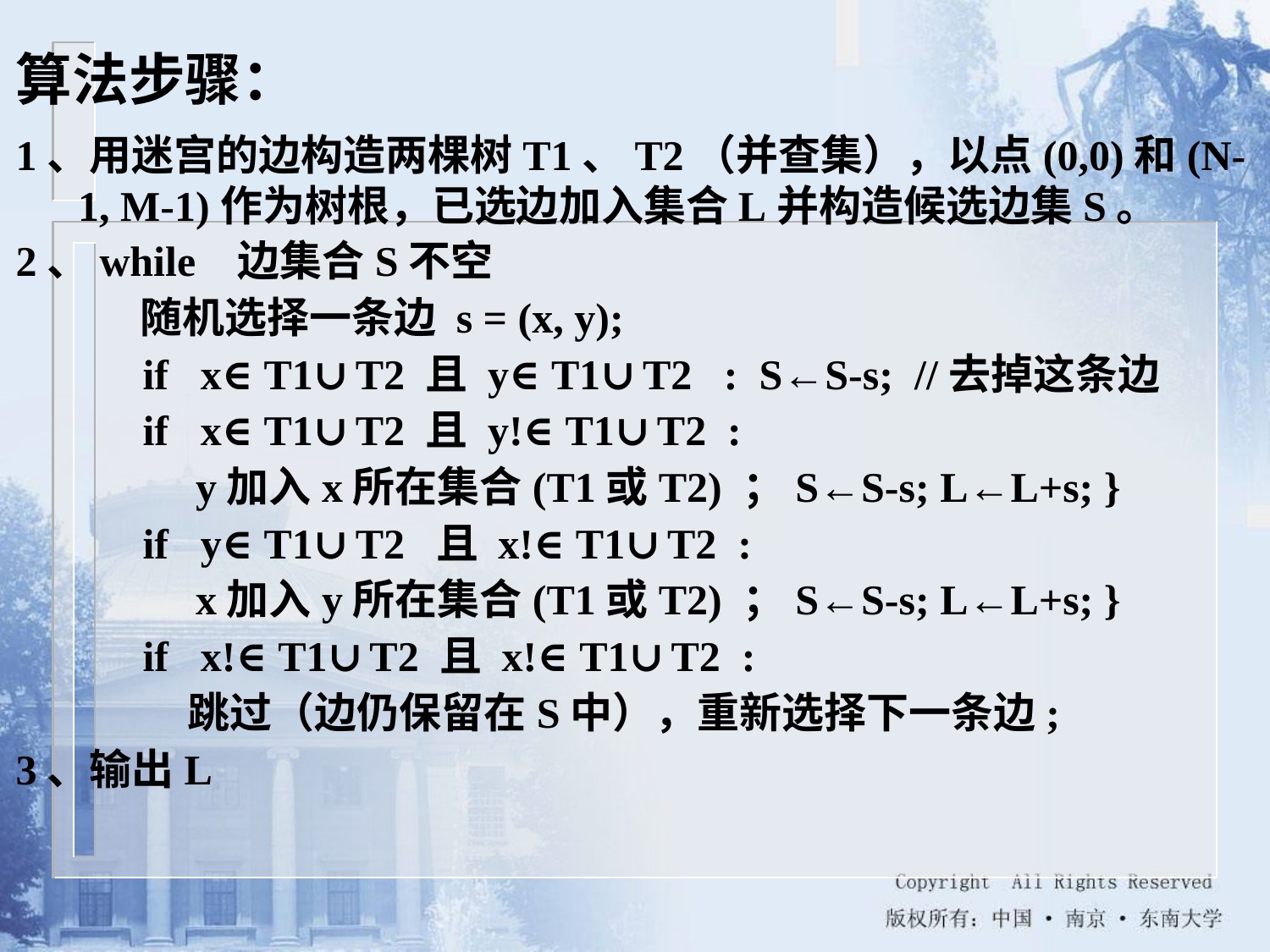

算法步骤：
1、用迷宫的边构造两棵树T1、T2（并查集），以点(0,0)和(N-1, M-1)作为树根，已选边加入集合L并构造候选边集S。
2、while   边集合S不空
            随机选择一条边 s = (x, y);
            if   x∈T1∪T2 且 y∈T1∪T2   :  S←S-s;  //去掉这条边
            if   x∈T1∪T2 且 y!∈T1∪T2  :
                 y加入x所在集合(T1或T2) ；S←S-s; L←L+s; }
            if   y∈T1∪T2  且 x!∈T1∪T2  :
                 x加入y所在集合(T1或T2) ；S←S-s; L←L+s; }
            if   x!∈T1∪T2 且 x!∈T1∪T2  :
                 跳过（边仍保留在S中），重新选择下一条边;
3、输出L